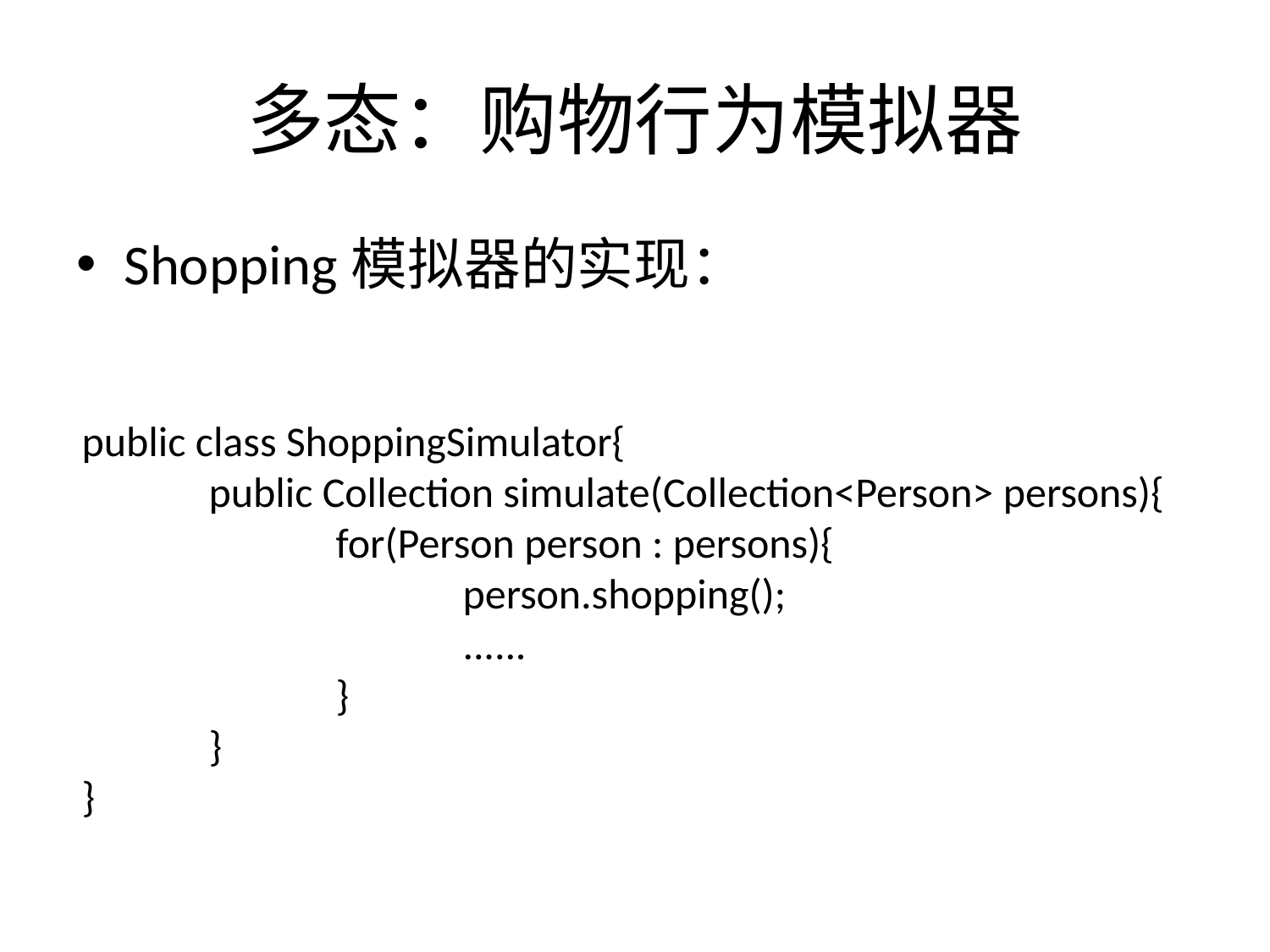

# 多态：购物行为模拟器
Shopping模拟器的实现：

public class ShoppingSimulator{
	public Collection simulate(Collection<Person> persons){
		for(Person person : persons){
			person.shopping();
			......
		}
	}
}